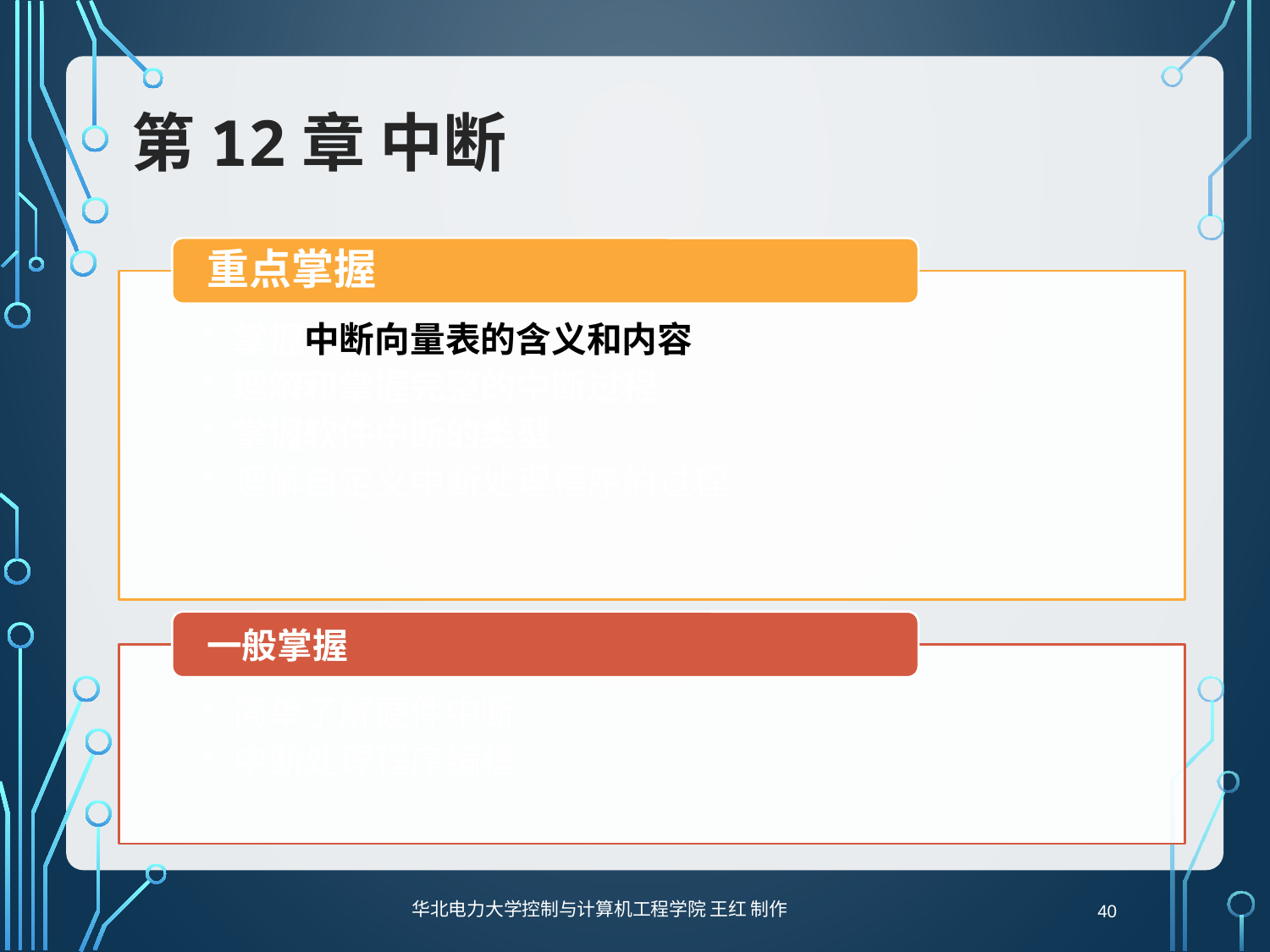

# 第12章 中断
掌握中断向量表的含义和内容
理解和掌握完整的中断过程
掌握软件中断的类型
理解自定义中断处理程序的过程
重点掌握
简单了解硬件中断
中断处理程序编程
一般掌握
40
华北电力大学控制与计算机工程学院 王红 制作